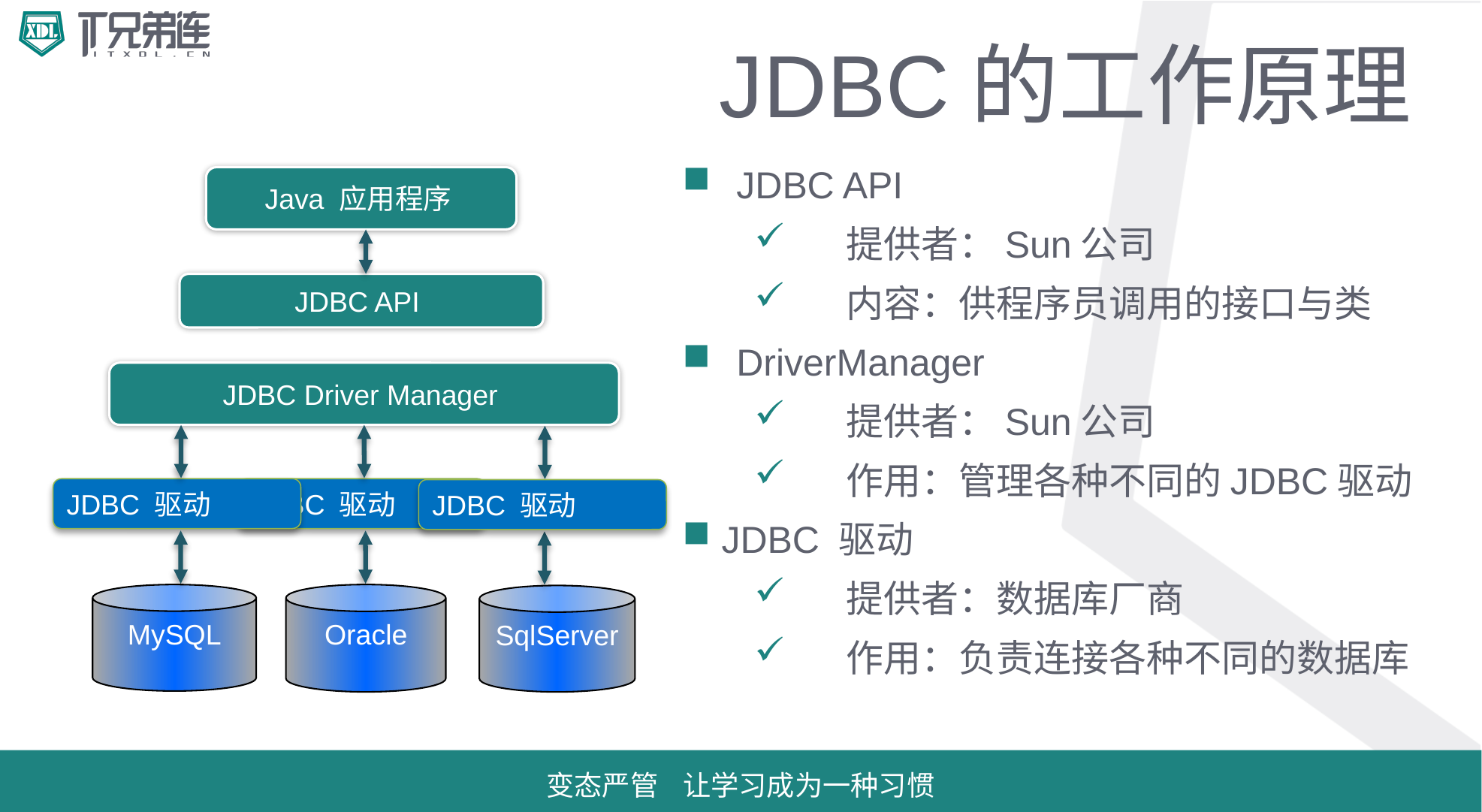

# JDBC的工作原理
JDBC API
提供者：Sun公司
内容：供程序员调用的接口与类
DriverManager
提供者：Sun公司
作用：管理各种不同的JDBC驱动
 JDBC 驱动
提供者：数据库厂商
作用：负责连接各种不同的数据库
Java 应用程序

JDBC API
JDBC Driver Manager

JDBC 驱动
JDBC 驱动
JDBC 驱动

MySQL
Oracle
SqlServer